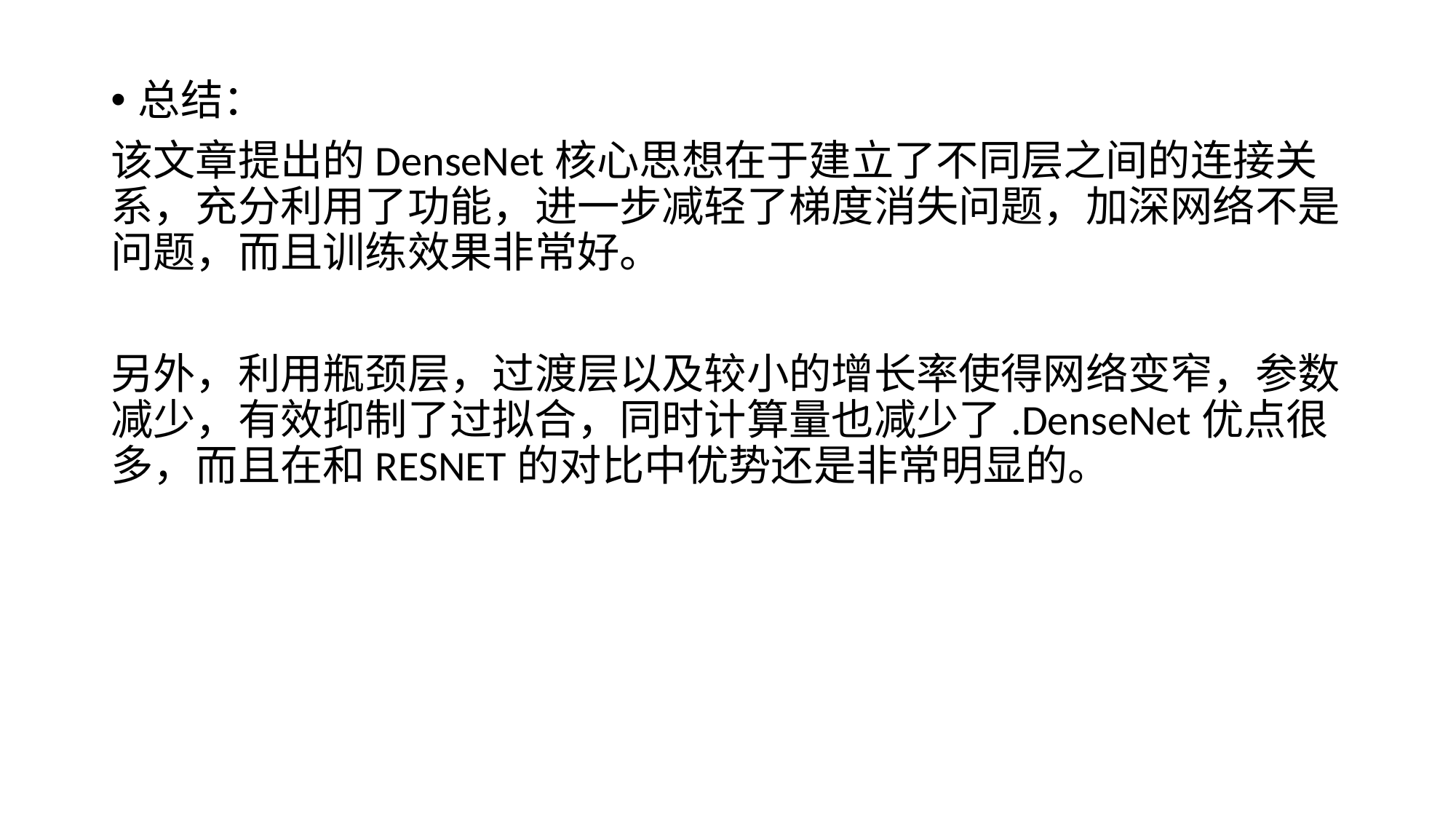

总结：
该文章提出的DenseNet核心思想在于建立了不同层之间的连接关系，充分利用了功能，进一步减轻了梯度消失问题，加深网络不是问题，而且训练效果非常好。

另外，利用瓶颈层，过渡层以及较小的增长率使得网络变窄，参数减少，有效抑制了过拟合，同时计算量也减少了.DenseNet优点很多，而且在和RESNET的对比中优势还是非常明显的。